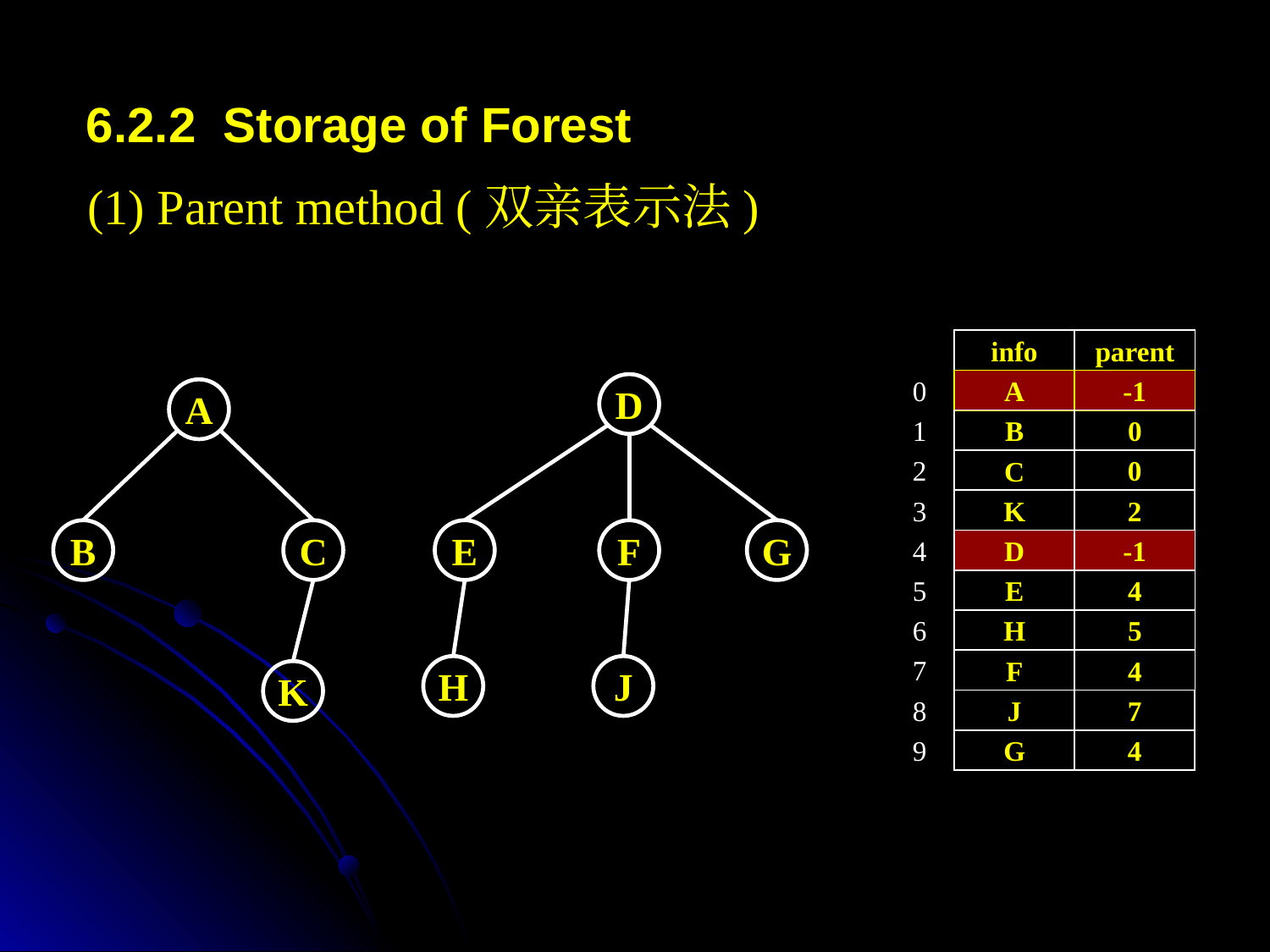

6.2.2  Storage of Forest
(1) Parent method (双亲表示法)
info
parent
0
A
-1
B
0
1
2
0
C
K
2
3
4
D
-1
5
E
4
6
H
5
7
F
4
8
J
7
G
4
9
D
A
B
C
E
F
G
H
J
K